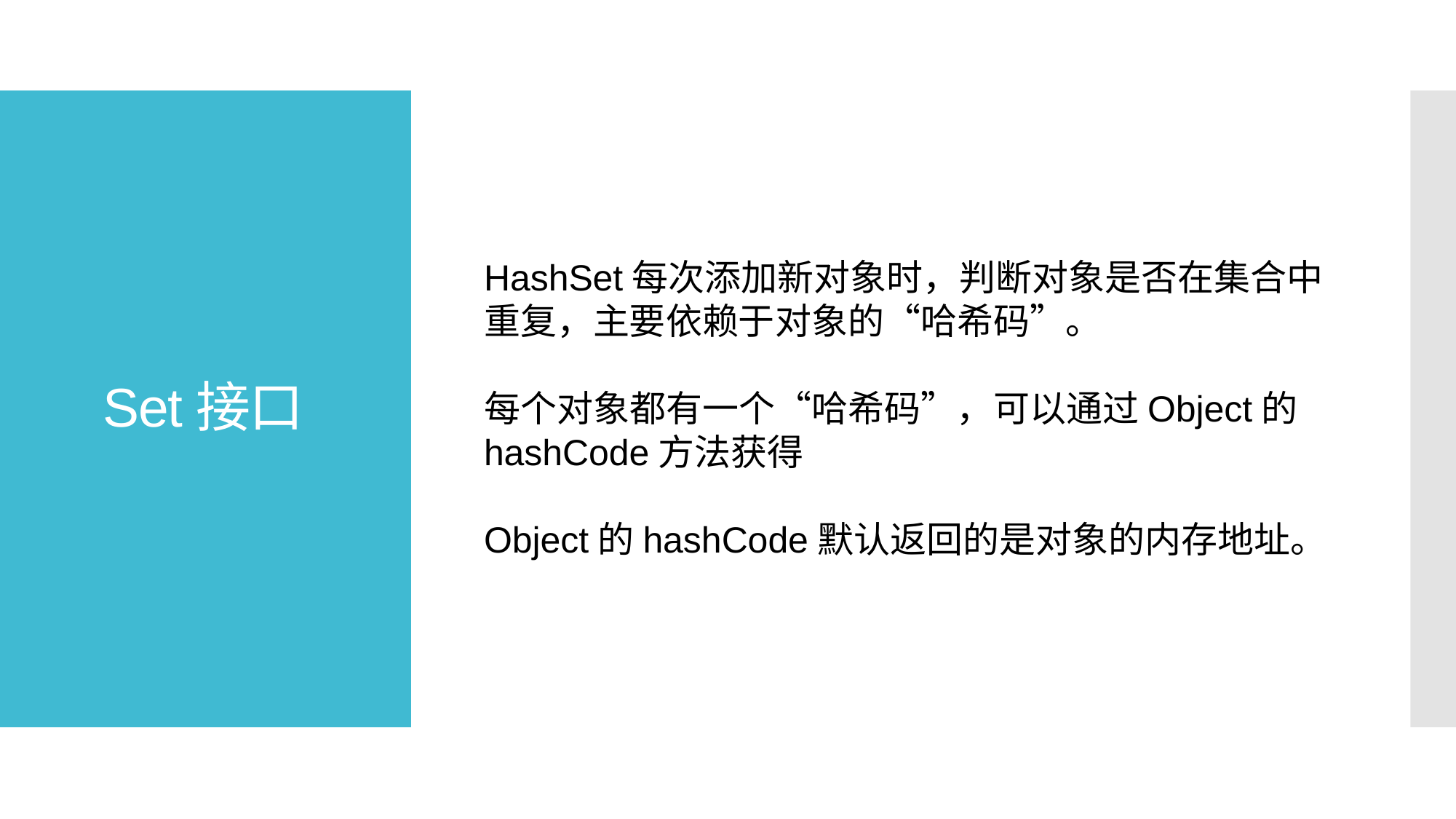

# Set接口
HashSet每次添加新对象时，判断对象是否在集合中重复，主要依赖于对象的“哈希码”。

每个对象都有一个“哈希码”，可以通过Object的hashCode方法获得

Object的hashCode默认返回的是对象的内存地址。